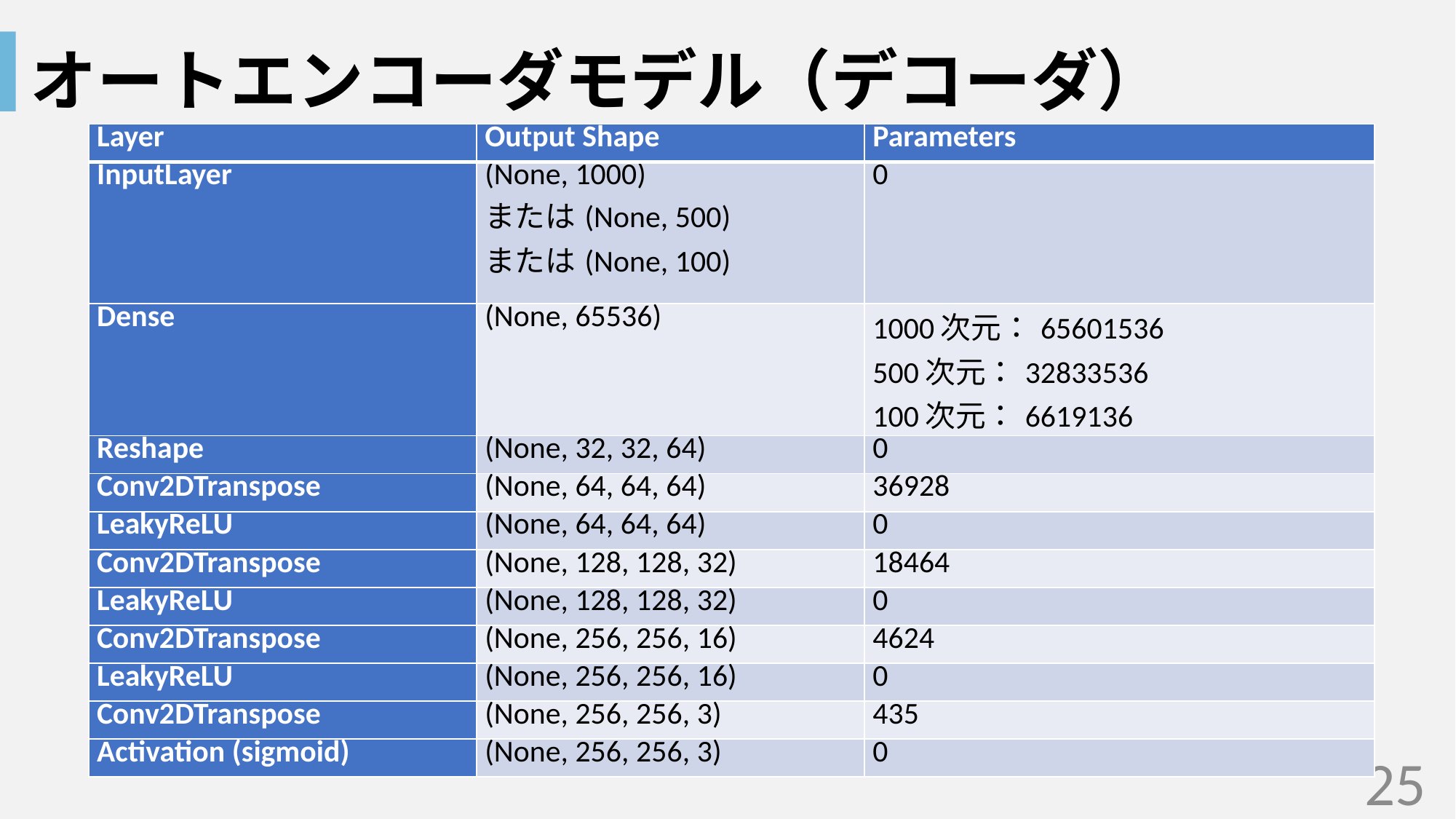

# オートエンコーダモデル（デコーダ）
| Layer | Output Shape | Parameters |
| --- | --- | --- |
| InputLayer | (None, 1000) または(None, 500) または(None, 100) | 0 |
| Dense | (None, 65536) | 1000次元：65601536 500次元：32833536 100次元：6619136 |
| Reshape | (None, 32, 32, 64) | 0 |
| Conv2DTranspose | (None, 64, 64, 64) | 36928 |
| LeakyReLU | (None, 64, 64, 64) | 0 |
| Conv2DTranspose | (None, 128, 128, 32) | 18464 |
| LeakyReLU | (None, 128, 128, 32) | 0 |
| Conv2DTranspose | (None, 256, 256, 16) | 4624 |
| LeakyReLU | (None, 256, 256, 16) | 0 |
| Conv2DTranspose | (None, 256, 256, 3) | 435 |
| Activation (sigmoid) | (None, 256, 256, 3) | 0 |
25